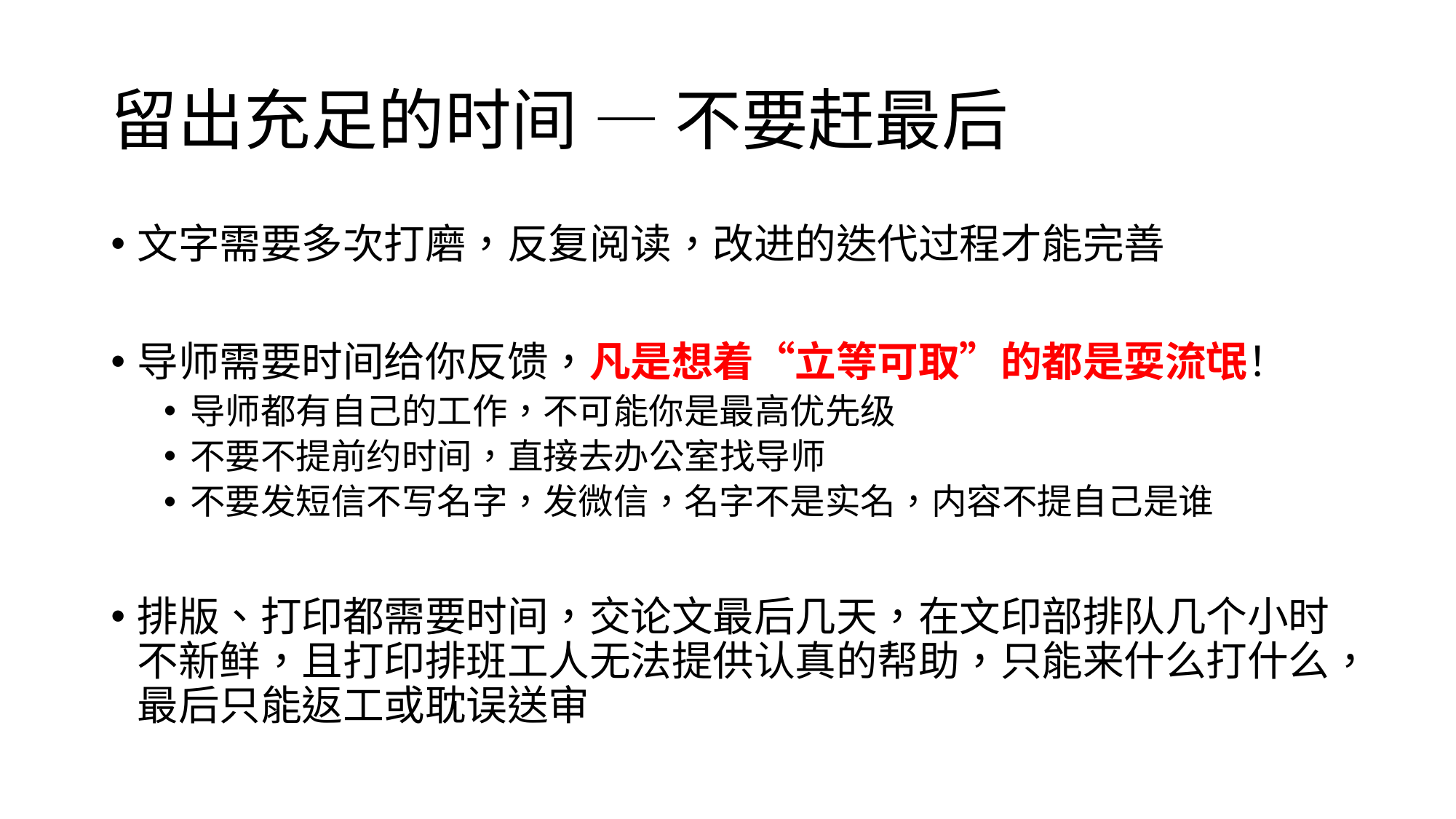

# 留出充足的时间 — 不要赶最后
文字需要多次打磨，反复阅读，改进的迭代过程才能完善

导师需要时间给你反馈，凡是想着“立等可取”的都是耍流氓！
导师都有自己的工作，不可能你是最高优先级
不要不提前约时间，直接去办公室找导师
不要发短信不写名字，发微信，名字不是实名，内容不提自己是谁

排版、打印都需要时间，交论文最后几天，在文印部排队几个小时不新鲜，且打印排班工人无法提供认真的帮助，只能来什么打什么，最后只能返工或耽误送审